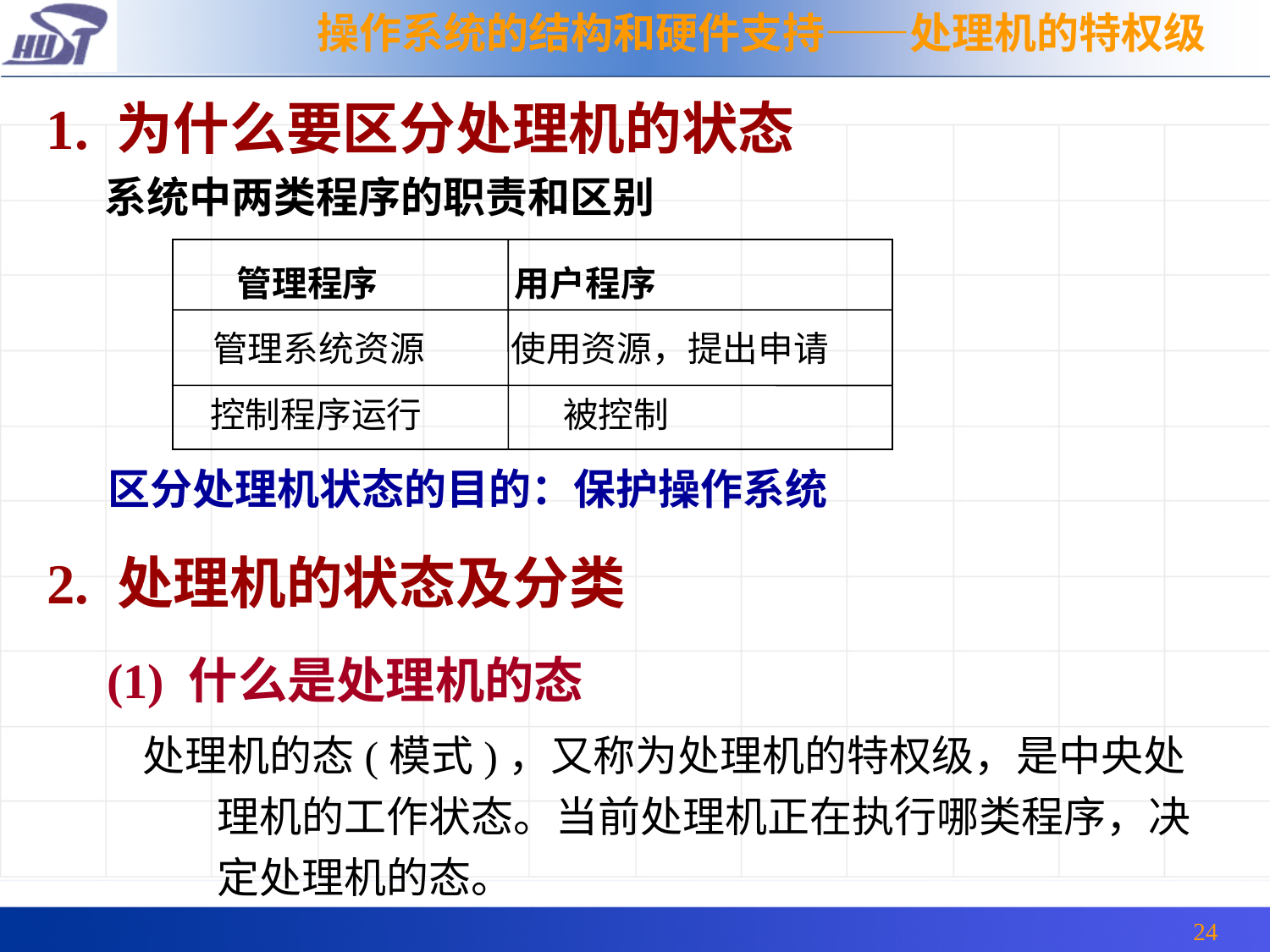

操作系统的结构和硬件支持——处理机的特权级
1. 为什么要区分处理机的状态
系统中两类程序的职责和区别

               管理程序                 用户程序
            管理系统资源           使用资源，提出申请
            控制程序运行                  被控制
区分处理机状态的目的：保护操作系统
2. 处理机的状态及分类
(1) 什么是处理机的态
处理机的态(模式)，又称为处理机的特权级，是中央处理机的工作状态。当前处理机正在执行哪类程序，决定处理机的态。
24